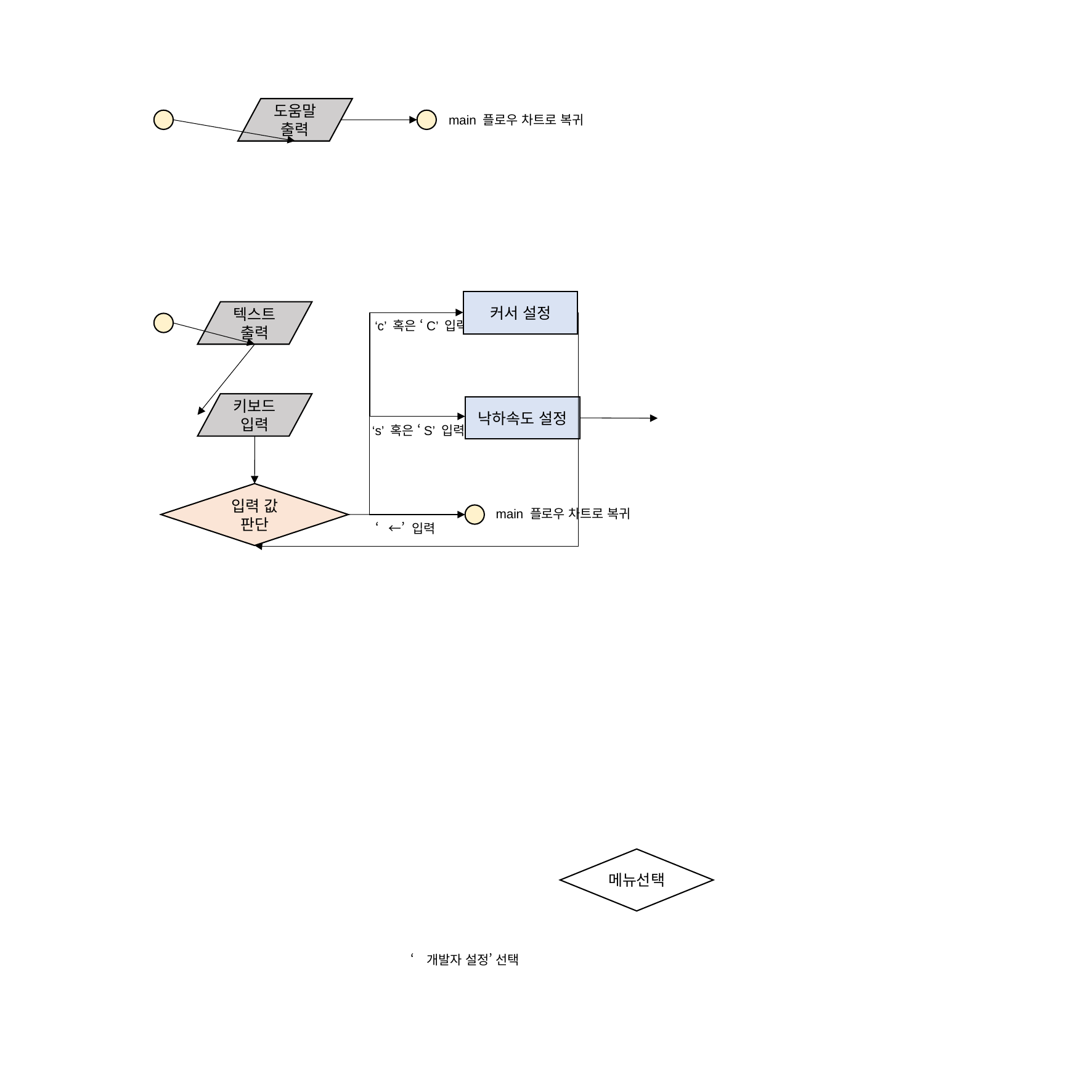

도움말 출력
main 플로우 차트로 복귀

커서 설정
텍스트 출력

‘c’ 혹은 ‘C’ 입력
키보드 입력
낙하속도 설정
‘s’ 혹은 ‘S’ 입력
입력 값 판단
main 플로우 차트로 복귀

‘←’ 입력
메뉴선택
‘개발자 설정’ 선택